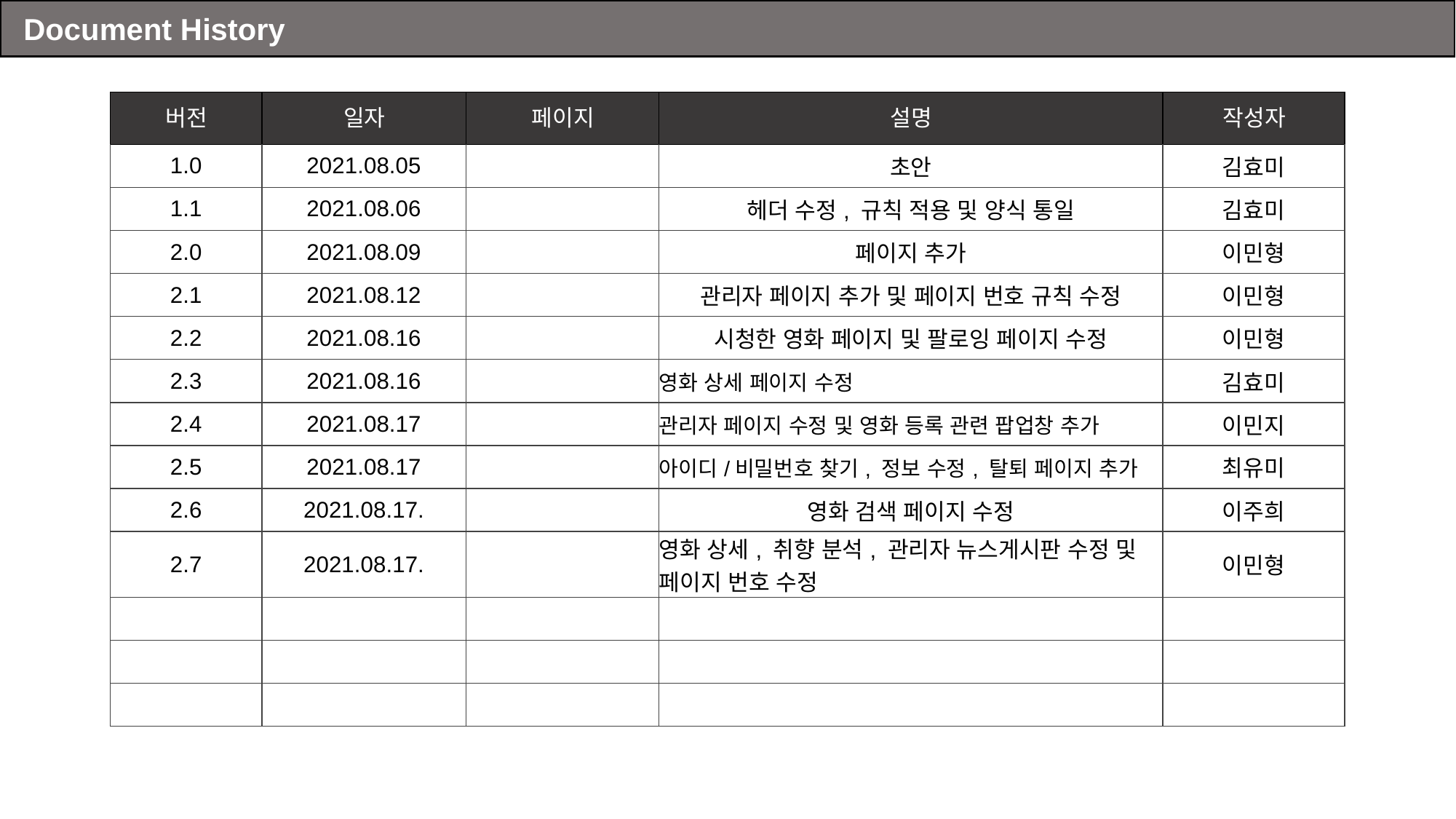

Document History

| 버전 | 일자 | 페이지 | 설명 | 작성자 |
| --- | --- | --- | --- | --- |
| 1.0 | 2021.08.05 |  | 초안 | 김효미 |
| 1.1 | 2021.08.06 |  | 헤더 수정, 규칙 적용 및 양식 통일 | 김효미 |
| 2.0 | 2021.08.09 |  | 페이지 추가 | 이민형 |
| 2.1 | 2021.08.12 |  | 관리자 페이지 추가 및 페이지 번호 규칙 수정 | 이민형 |
| 2.2 | 2021.08.16 |  | 시청한 영화 페이지 및 팔로잉 페이지 수정 | 이민형 |
| 2.3 | 2021.08.16 |  | 영화 상세 페이지 수정 | 김효미 |
| 2.4 | 2021.08.17 |  | 관리자 페이지 수정 및 영화 등록 관련 팝업창 추가 | 이민지 |
| 2.5 | 2021.08.17 |  | 아이디/비밀번호 찾기, 정보 수정, 탈퇴 페이지 추가 | 최유미 |
| 2.6 | 2021.08.17. |  | 영화 검색 페이지 수정 | 이주희 |
| 2.7 | 2021.08.17. |  | 영화 상세, 취향 분석, 관리자 뉴스게시판 수정 및 페이지 번호 수정 | 이민형 |
|  |  |  |  |  |
|  |  |  |  |  |
|  |  |  |  |  |